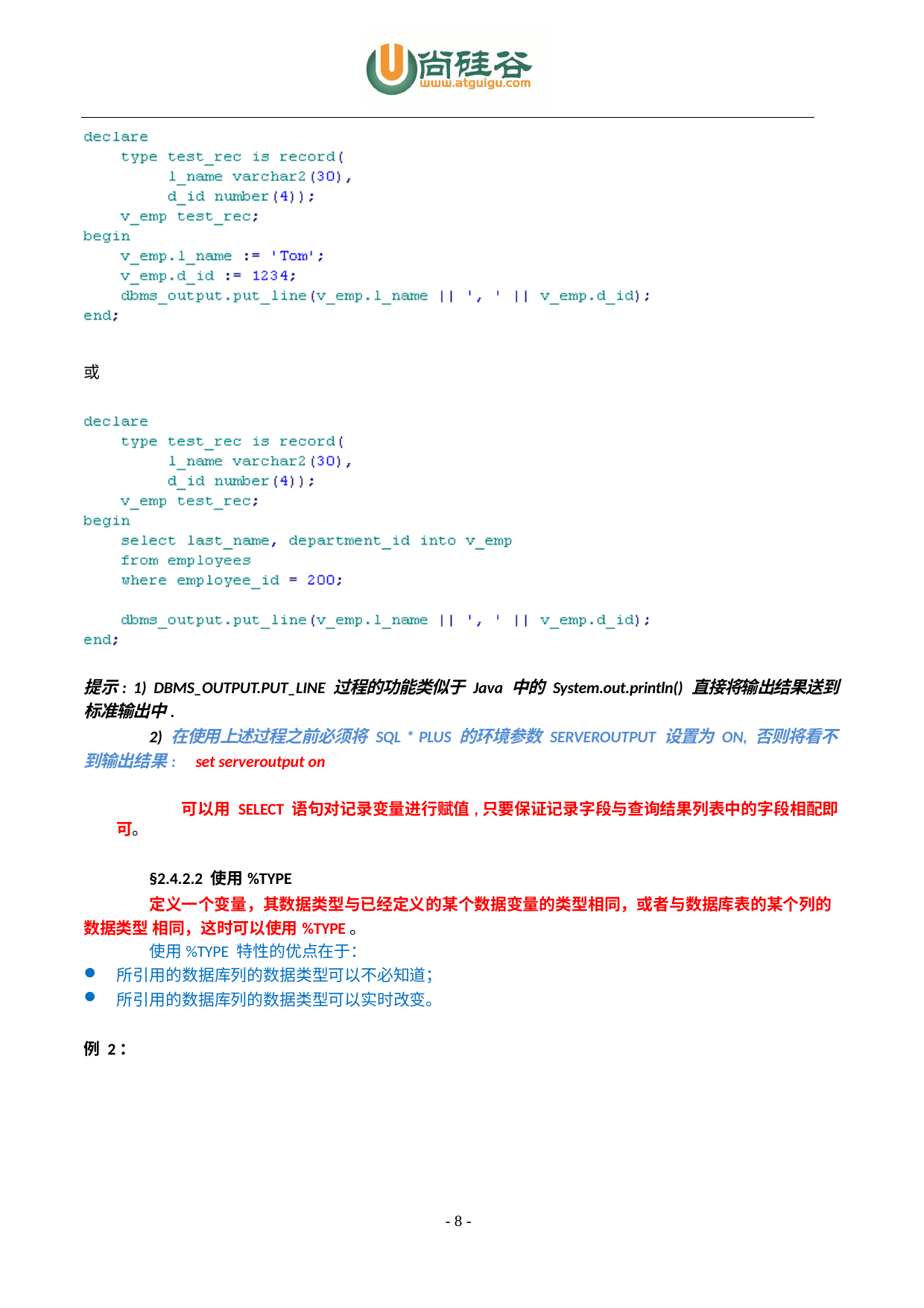

或

提示: 1) DBMS_OUTPUT.PUT_LINE 过程的功能类似于 Java 中的 System.out.println() 直接将输出结果送到 标准输出中.
2) 在使用上述过程之前必须将 SQL * PLUS 的环境参数 SERVEROUTPUT 设置为 ON, 否则将看不 到输出结果:	set serveroutput on

可以用 SELECT 语句对记录变量进行赋值,只要保证记录字段与查询结果列表中的字段相配即可。

§2.4.2.2 使用%TYPE
定义一个变量，其数据类型与已经定义的某个数据变量的类型相同，或者与数据库表的某个列的数据类型 相同，这时可以使用%TYPE。
使用%TYPE 特性的优点在于：
所引用的数据库列的数据类型可以不必知道；
所引用的数据库列的数据类型可以实时改变。

例 2：
- 8 -